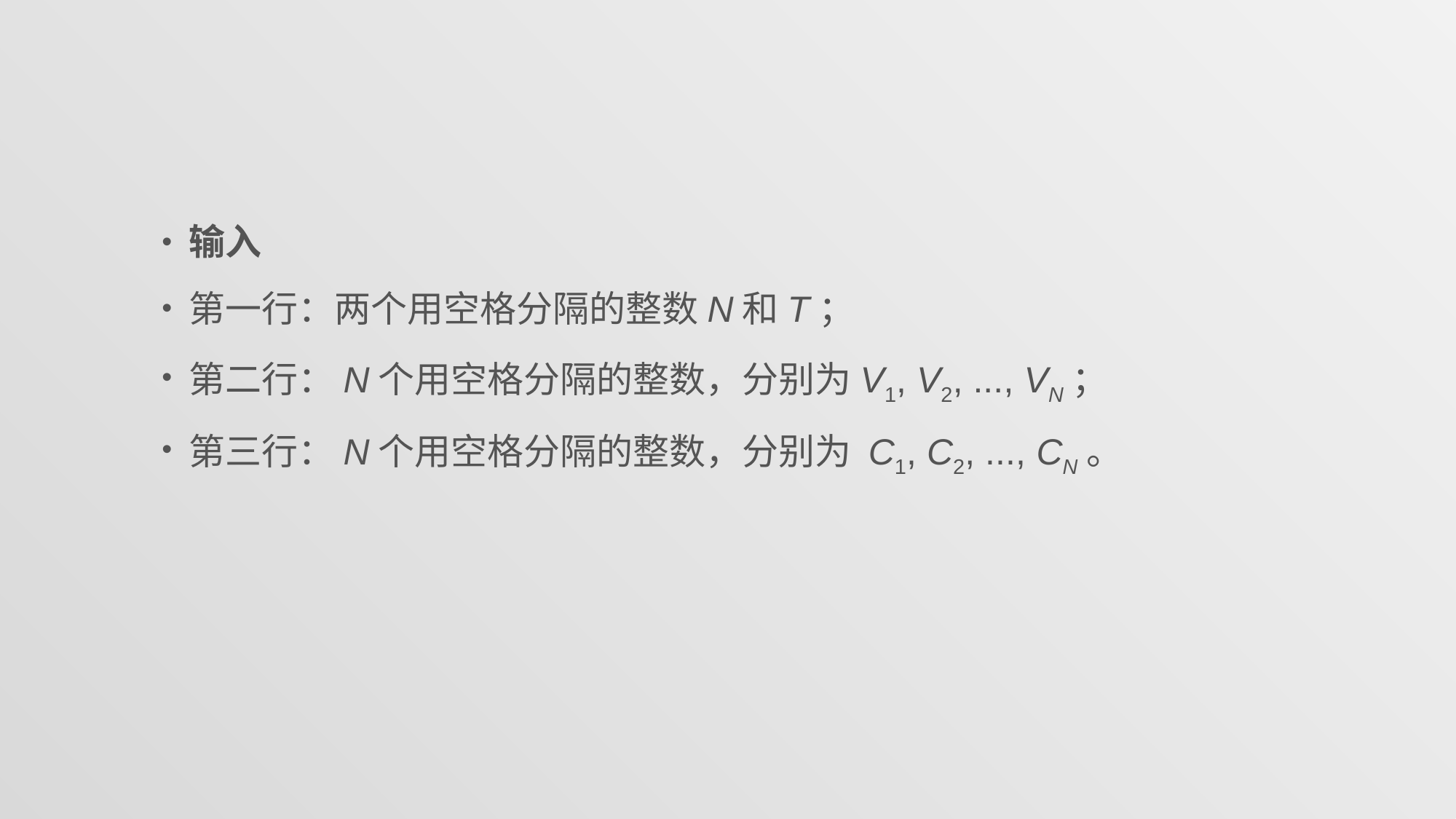

#
输入
第一行：两个用空格分隔的整数N和T；
第二行：N个用空格分隔的整数，分别为V1, V2, ..., VN；
第三行：N个用空格分隔的整数，分别为 C1, C2, ..., CN。